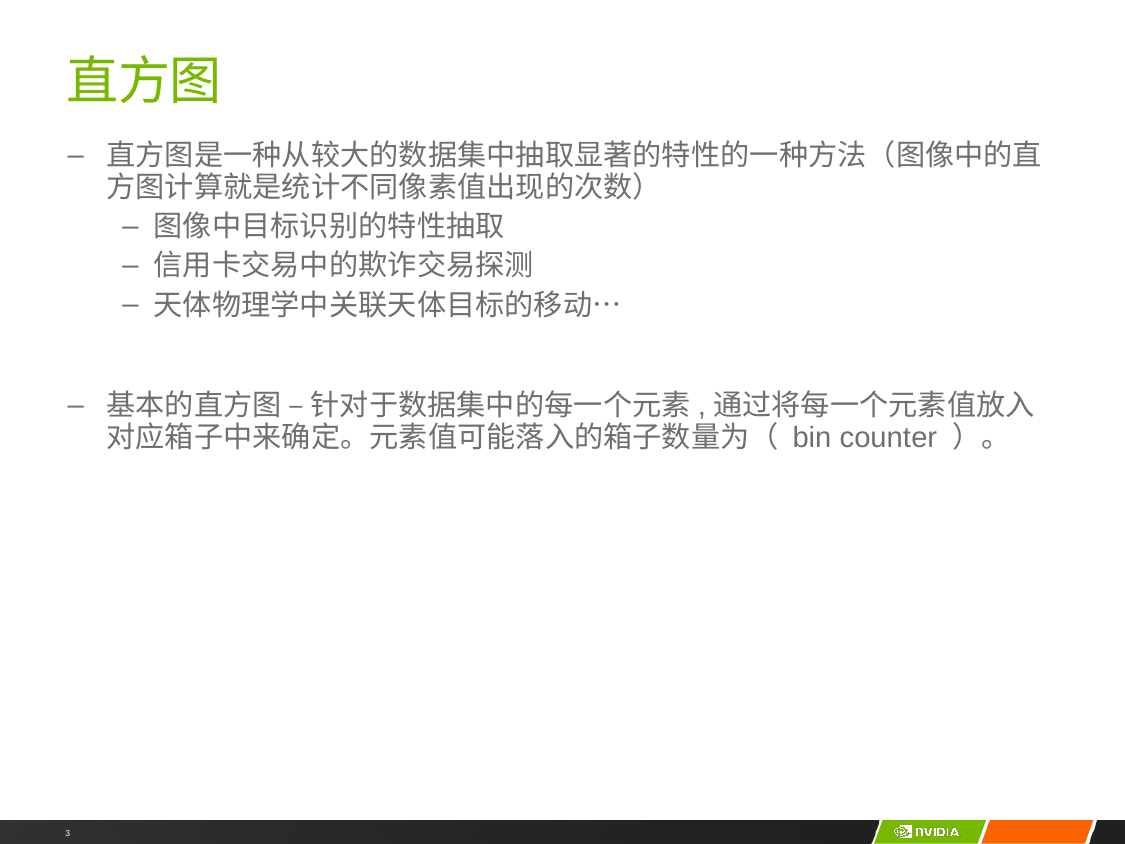

# 直方图
直方图是一种从较大的数据集中抽取显著的特性的一种方法（图像中的直方图计算就是统计不同像素值出现的次数）
图像中目标识别的特性抽取
信用卡交易中的欺诈交易探测
天体物理学中关联天体目标的移动…

基本的直方图 – 针对于数据集中的每一个元素,通过将每一个元素值放入对应箱子中来确定。元素值可能落入的箱子数量为（ bin counter ）。
3